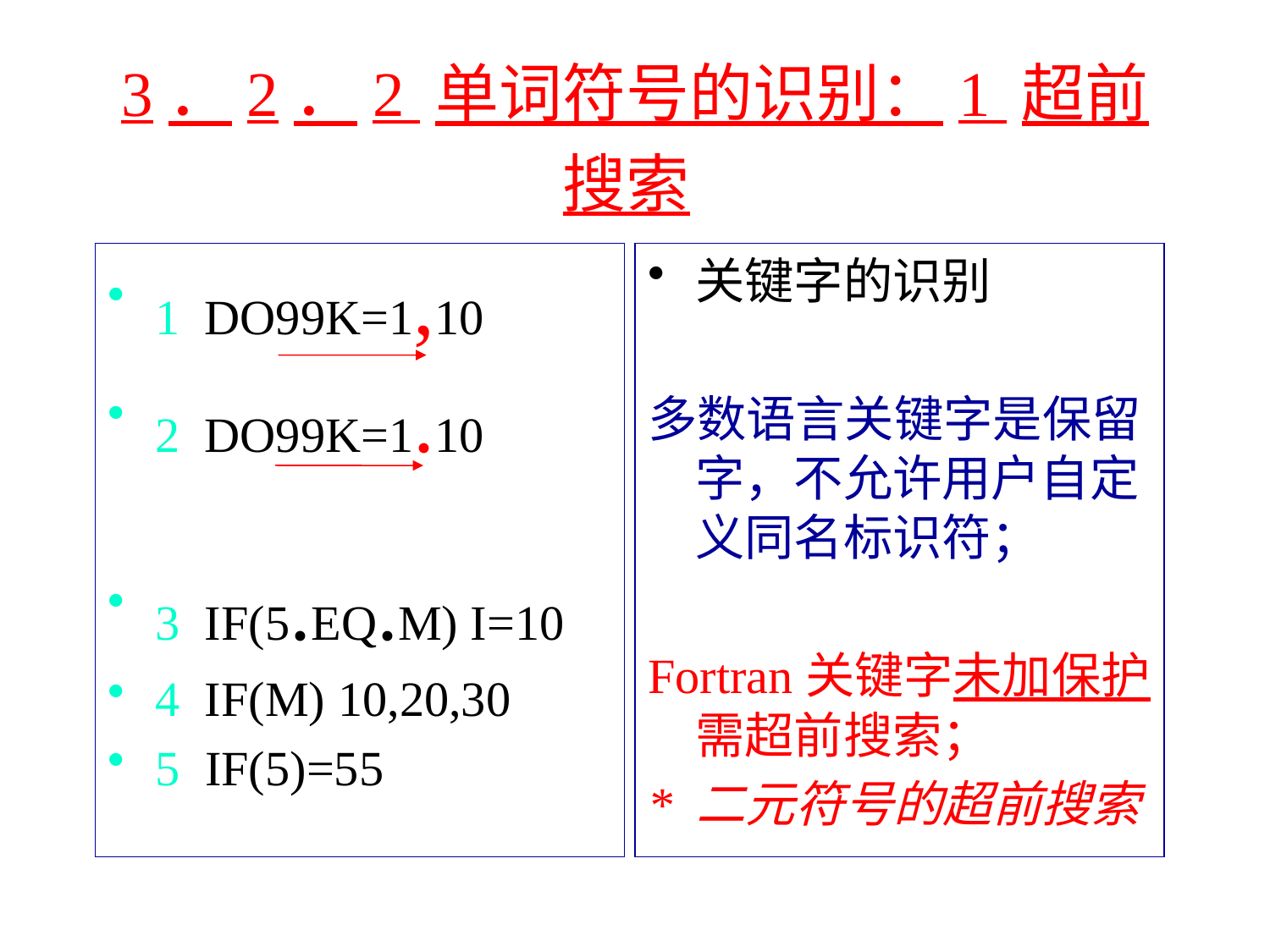

# 3．2．2 单词符号的识别：1 超前搜索
1  DO99K=1,10
2  DO99K=1.10

3  IF(5.EQ.M) I=10
4  IF(M) 10,20,30
5  IF(5)=55
关键字的识别

多数语言关键字是保留字，不允许用户自定义同名标识符；

Fortran关键字未加保护需超前搜索；
* 二元符号的超前搜索